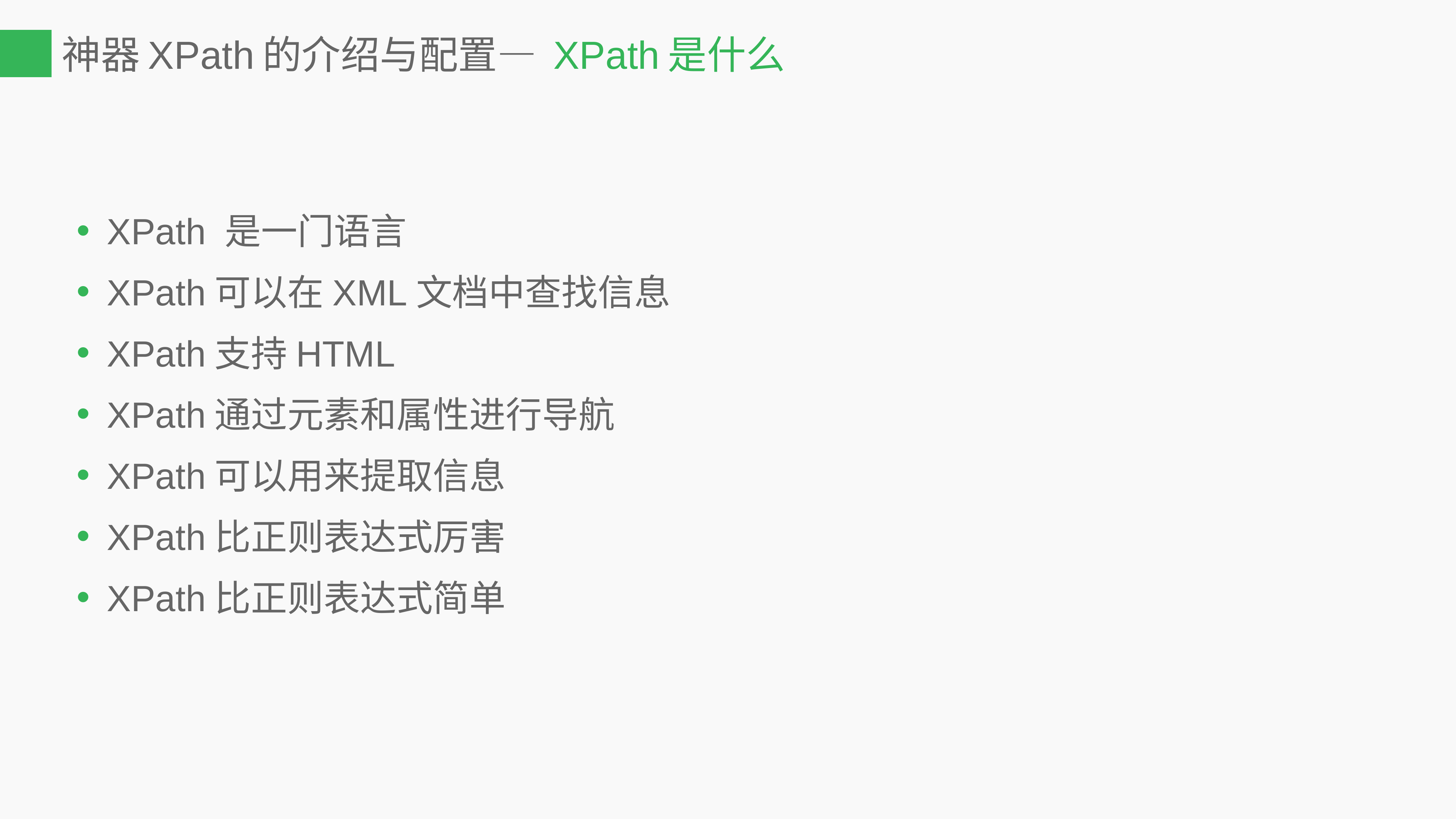

# 神器XPath的介绍与配置— XPath是什么
XPath 是一门语言
XPath可以在XML文档中查找信息
XPath支持HTML
XPath通过元素和属性进行导航
XPath可以用来提取信息
XPath比正则表达式厉害
XPath比正则表达式简单